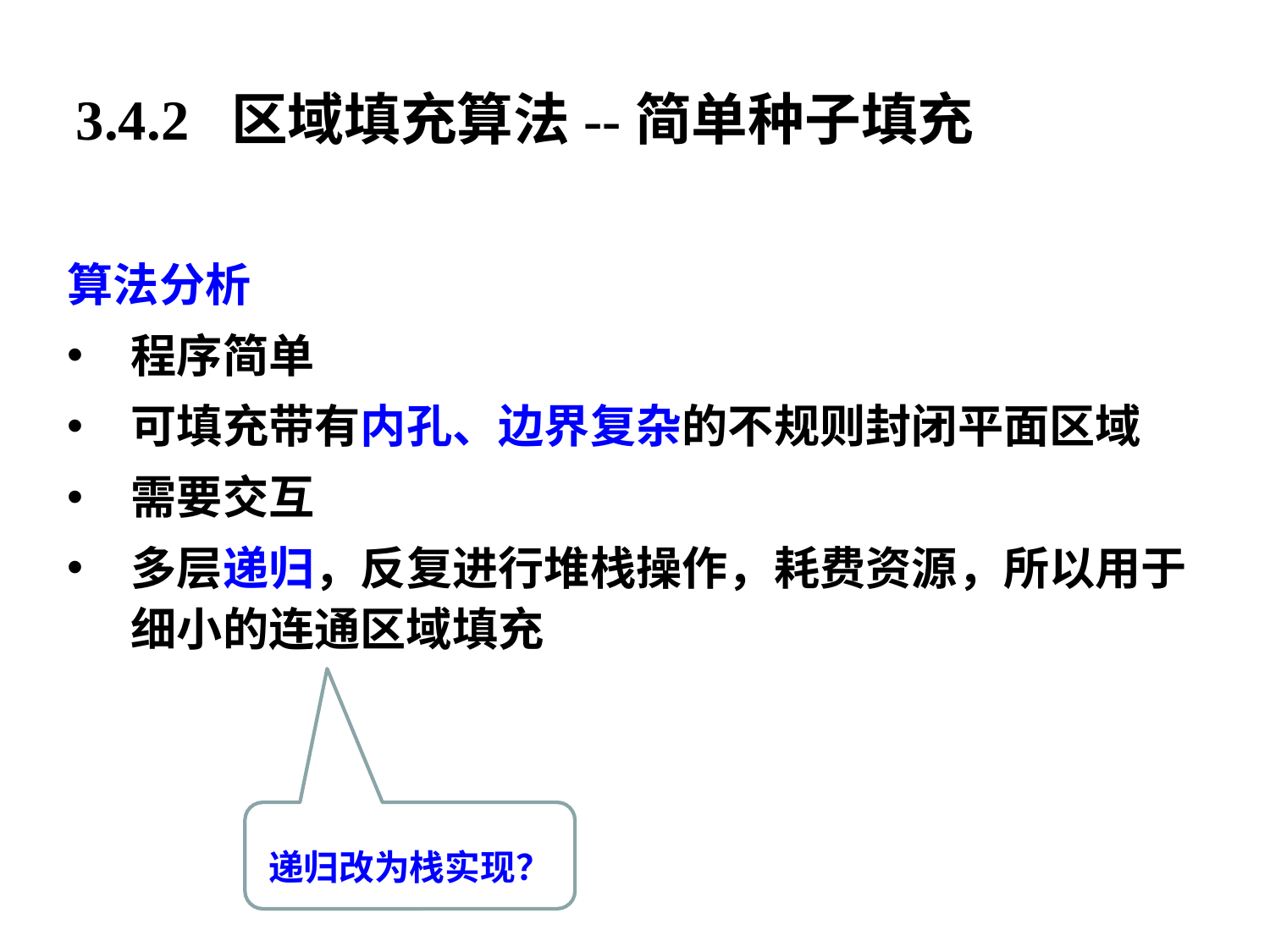

3.4.2  区域填充算法--简单种子填充
算法分析
程序简单
可填充带有内孔、边界复杂的不规则封闭平面区域
需要交互
多层递归，反复进行堆栈操作，耗费资源，所以用于细小的连通区域填充
递归改为栈实现？